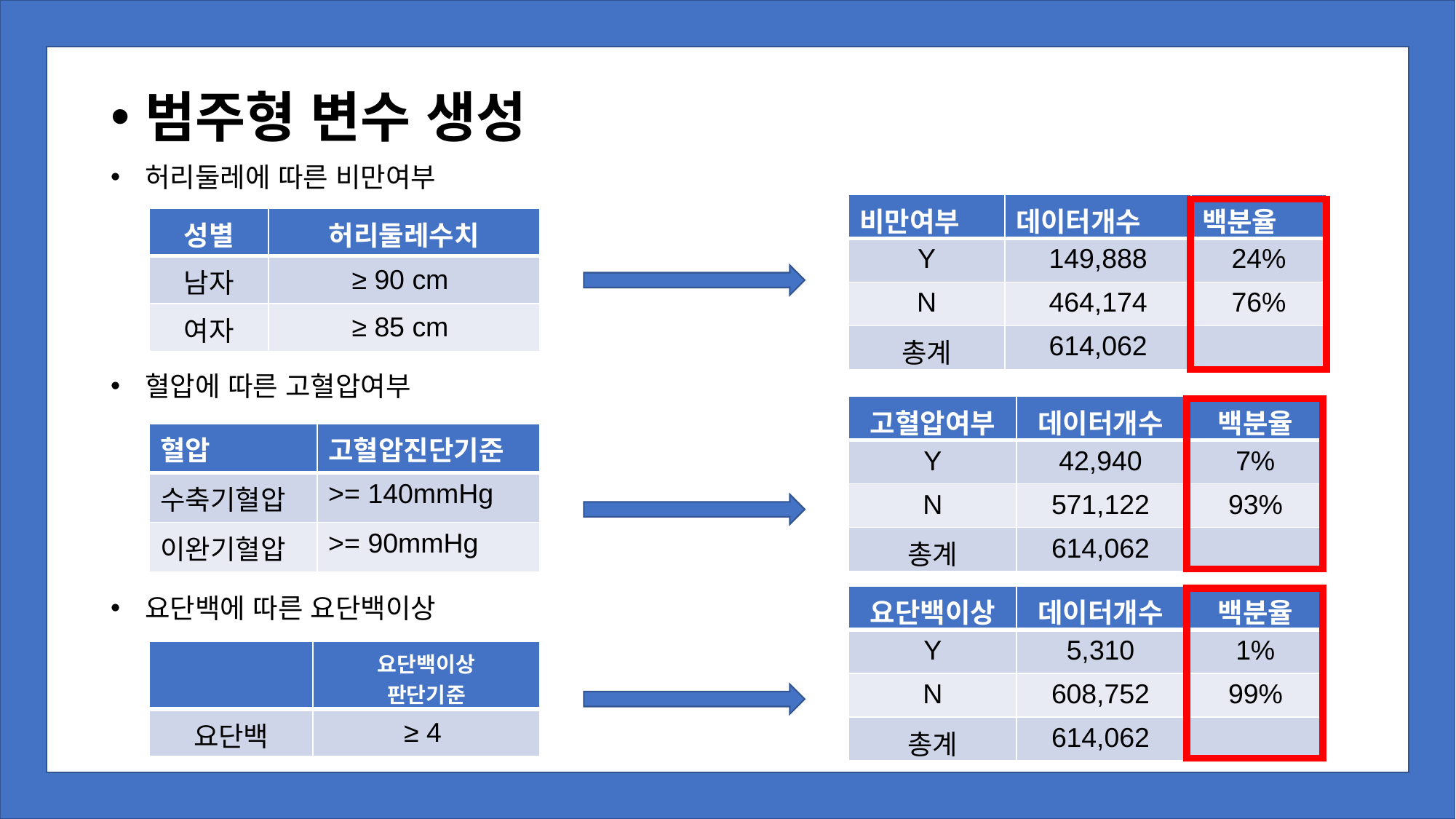

범주형 변수 생성
허리둘레에 따른 비만여부
| 비만여부 | 데이터개수 | 백분율 |
| --- | --- | --- |
| Y | 149,888 | 24% |
| N | 464,174 | 76% |
| 총계 | 614,062 |  |

| 성별 | 허리둘레수치 |
| --- | --- |
| 남자 | ≥ 90 cm |
| 여자 | ≥ 85 cm |

혈압에 따른 고혈압여부
| 고혈압여부 | 데이터개수 | 백분율 |
| --- | --- | --- |
| Y | 42,940 | 7% |
| N | 571,122 | 93% |
| 총계 | 614,062 |  |

| 혈압 | 고혈압진단기준 |
| --- | --- |
| 수축기혈압 | >= 140mmHg |
| 이완기혈압 | >= 90mmHg |

요단백에 따른 요단백이상
| 요단백이상 | 데이터개수 | 백분율 |
| --- | --- | --- |
| Y | 5,310 | 1% |
| N | 608,752 | 99% |
| 총계 | 614,062 |  |

|  | 요단백이상 판단기준 |
| --- | --- |
| 요단백 | ≥ 4 |